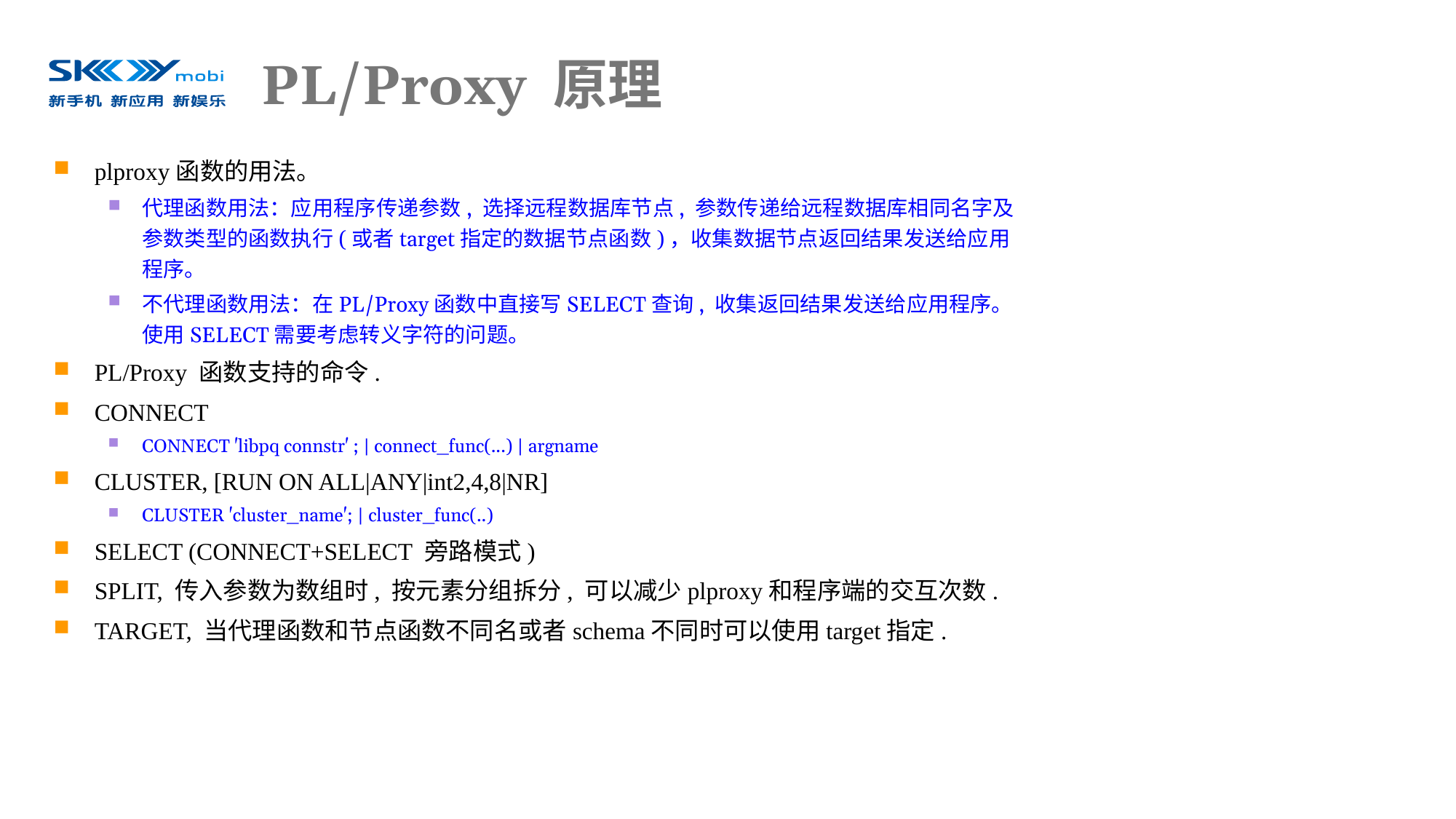

# PL/Proxy 原理
plproxy函数的用法。
代理函数用法：应用程序传递参数, 选择远程数据库节点, 参数传递给远程数据库相同名字及参数类型的函数执行(或者target指定的数据节点函数)，收集数据节点返回结果发送给应用程序。
不代理函数用法：在PL/Proxy函数中直接写SELECT查询, 收集返回结果发送给应用程序。使用SELECT需要考虑转义字符的问题。
PL/Proxy 函数支持的命令.
CONNECT
CONNECT 'libpq connstr' ; | connect_func(...) | argname
CLUSTER, [RUN ON ALL|ANY|int2,4,8|NR]
CLUSTER 'cluster_name'; | cluster_func(..)
SELECT (CONNECT+SELECT 旁路模式)
SPLIT, 传入参数为数组时, 按元素分组拆分, 可以减少plproxy和程序端的交互次数.
TARGET, 当代理函数和节点函数不同名或者schema不同时可以使用target指定.